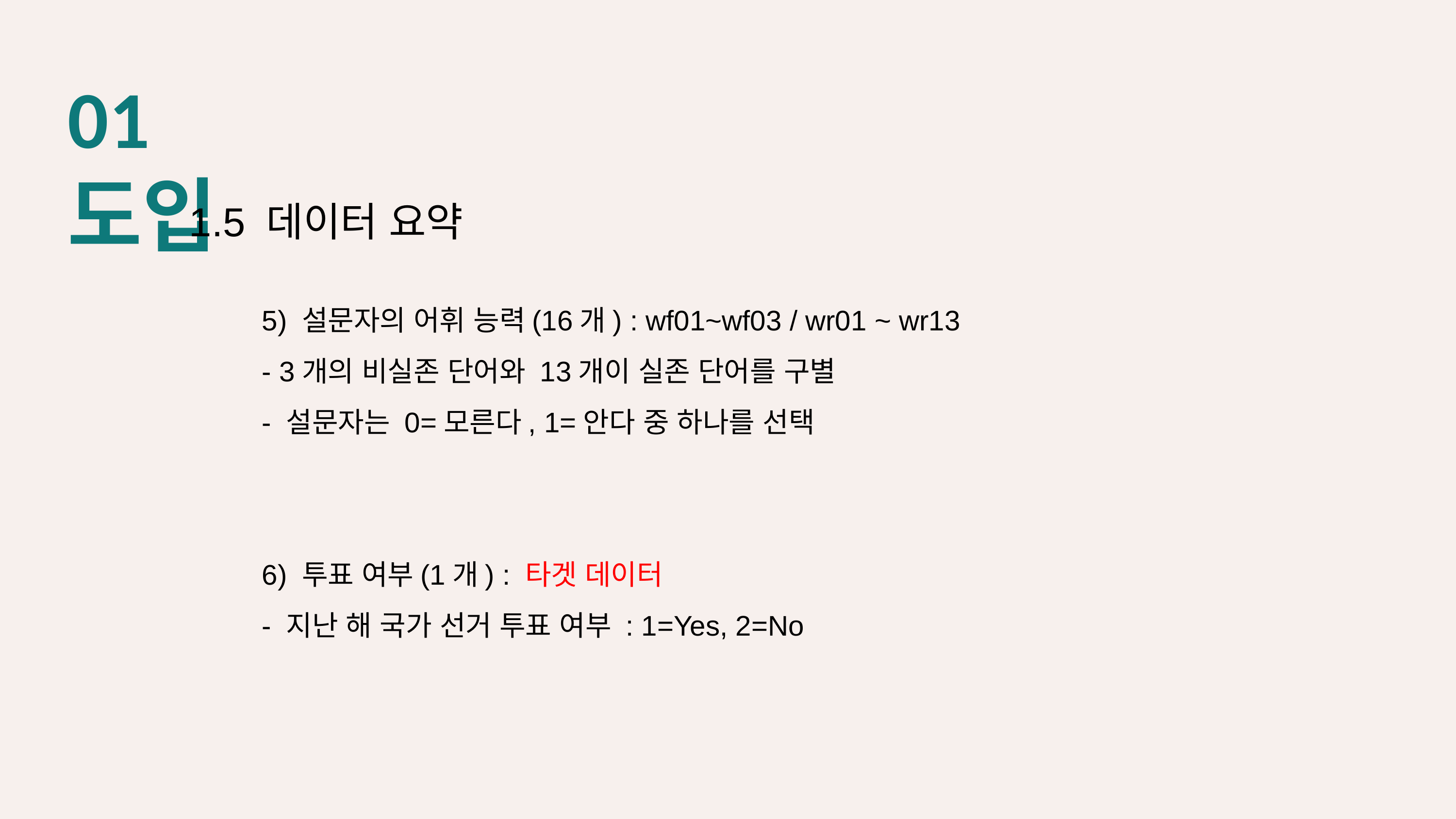

01 도입
1.5 데이터 요약

	5) 설문자의 어휘 능력(16개) : wf01~wf03 / wr01 ~ wr13
	- 3개의 비실존 단어와 13개이 실존 단어를 구별
	- 설문자는 0=모른다, 1=안다 중 하나를 선택

	6) 투표 여부(1개) : 타겟 데이터
	- 지난 해 국가 선거 투표 여부 : 1=Yes, 2=No